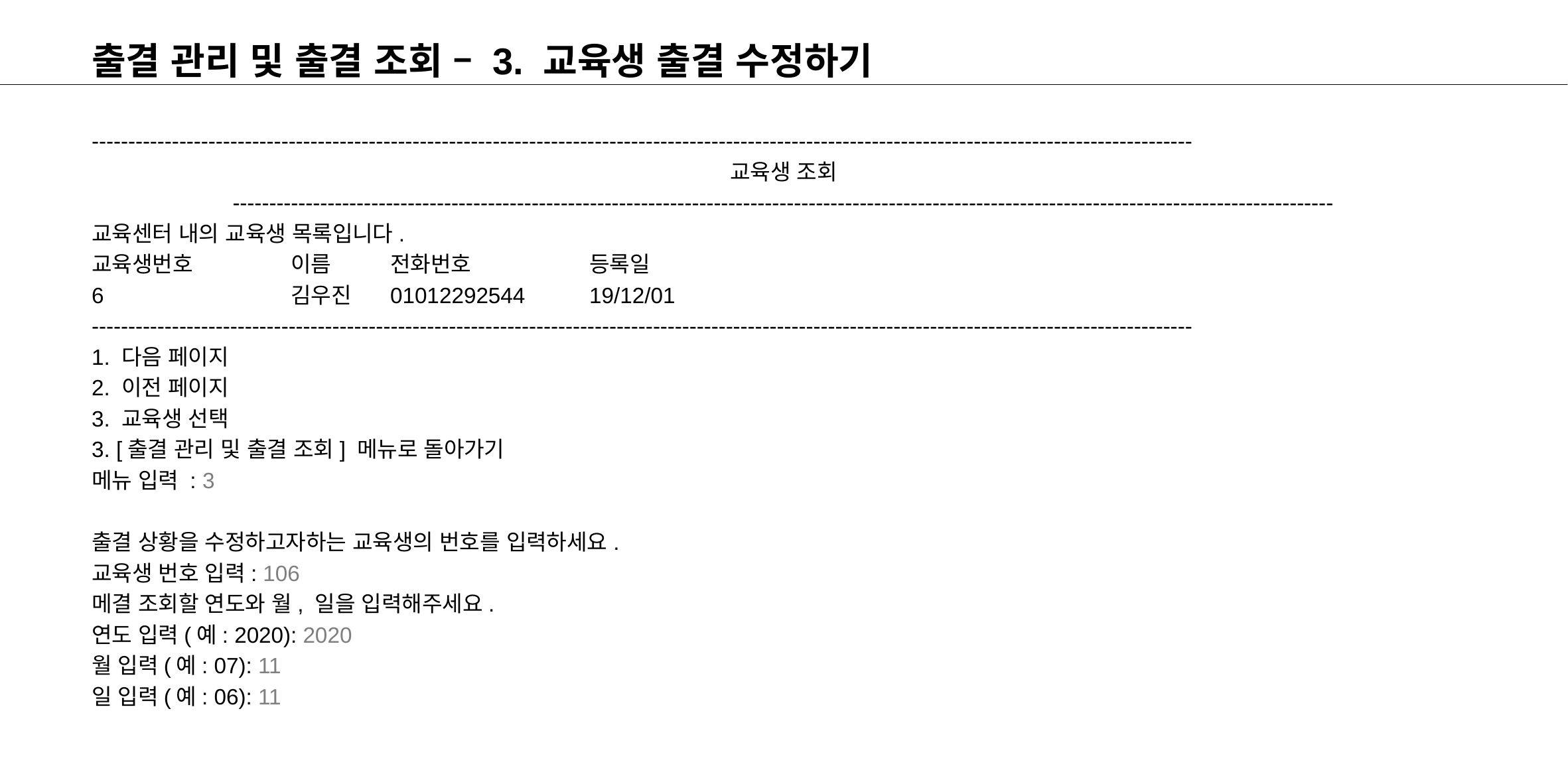

# 출결 관리 및 출결 조회 – 3. 교육생 출결 수정하기
-------------------------------------------------------------------------------------------------------------------------------------------------------
교육생 조회
-------------------------------------------------------------------------------------------------------------------------------------------------------
교육센터 내의 교육생 목록입니다.
교육생번호	이름	전화번호		등록일
6		김우진	01012292544	19/12/01
-------------------------------------------------------------------------------------------------------------------------------------------------------
1. 다음 페이지
2. 이전 페이지
3. 교육생 선택
3. [출결 관리 및 출결 조회] 메뉴로 돌아가기
메뉴 입력 : 3

출결 상황을 수정하고자하는 교육생의 번호를 입력하세요.
교육생 번호 입력: 106
메결 조회할 연도와 월, 일을 입력해주세요.
연도 입력(예: 2020): 2020
월 입력(예: 07): 11
일 입력(예: 06): 11